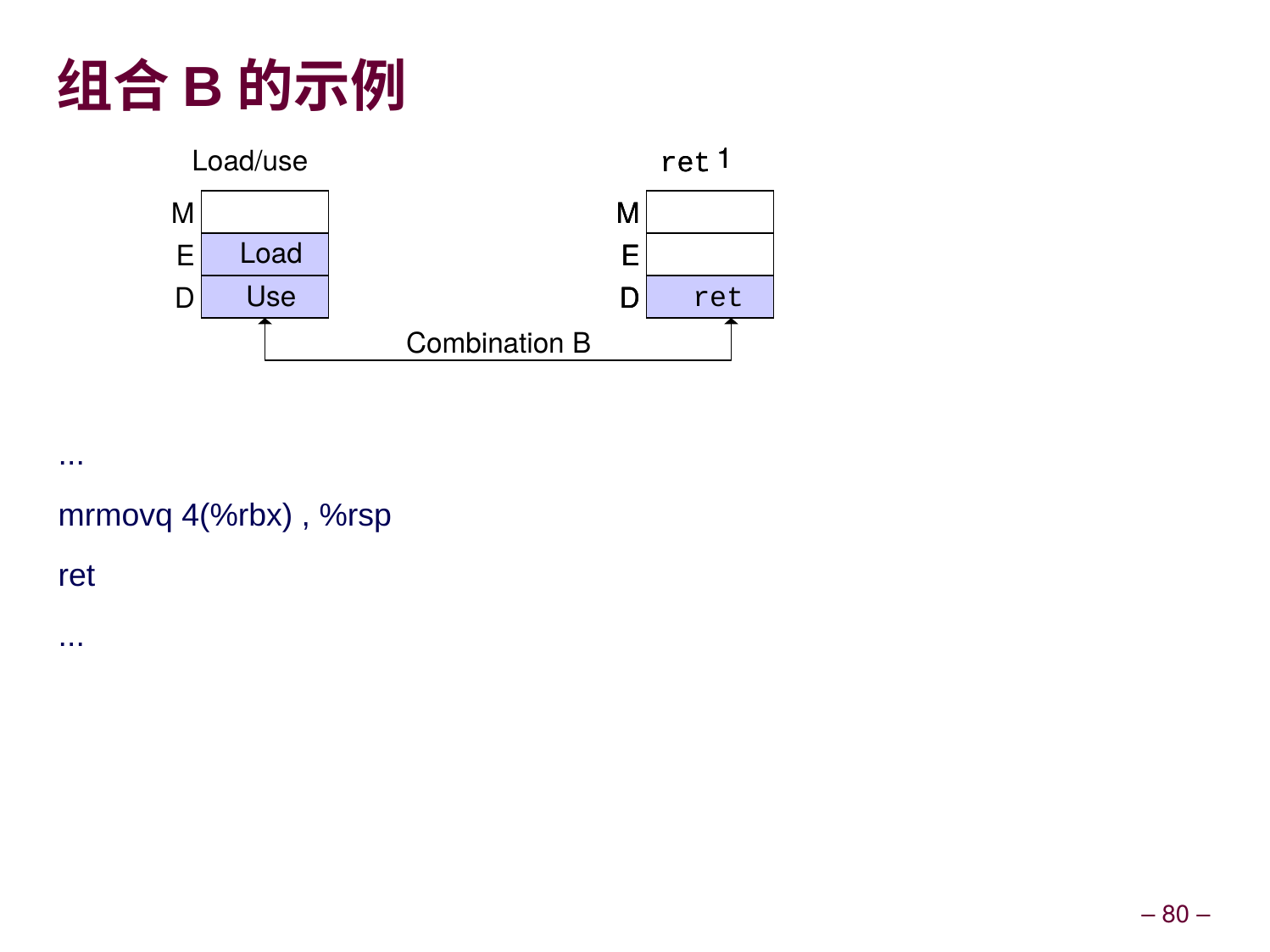

# 组合B的示例

1
1
1
Load/use
ret
ret
ret

M
M
M
M

Load
E
E
E
E

Use
ret
ret
ret
D
D
D
D

Combination B

...
mrmovq 4(%rbx) , %rsp
ret
...